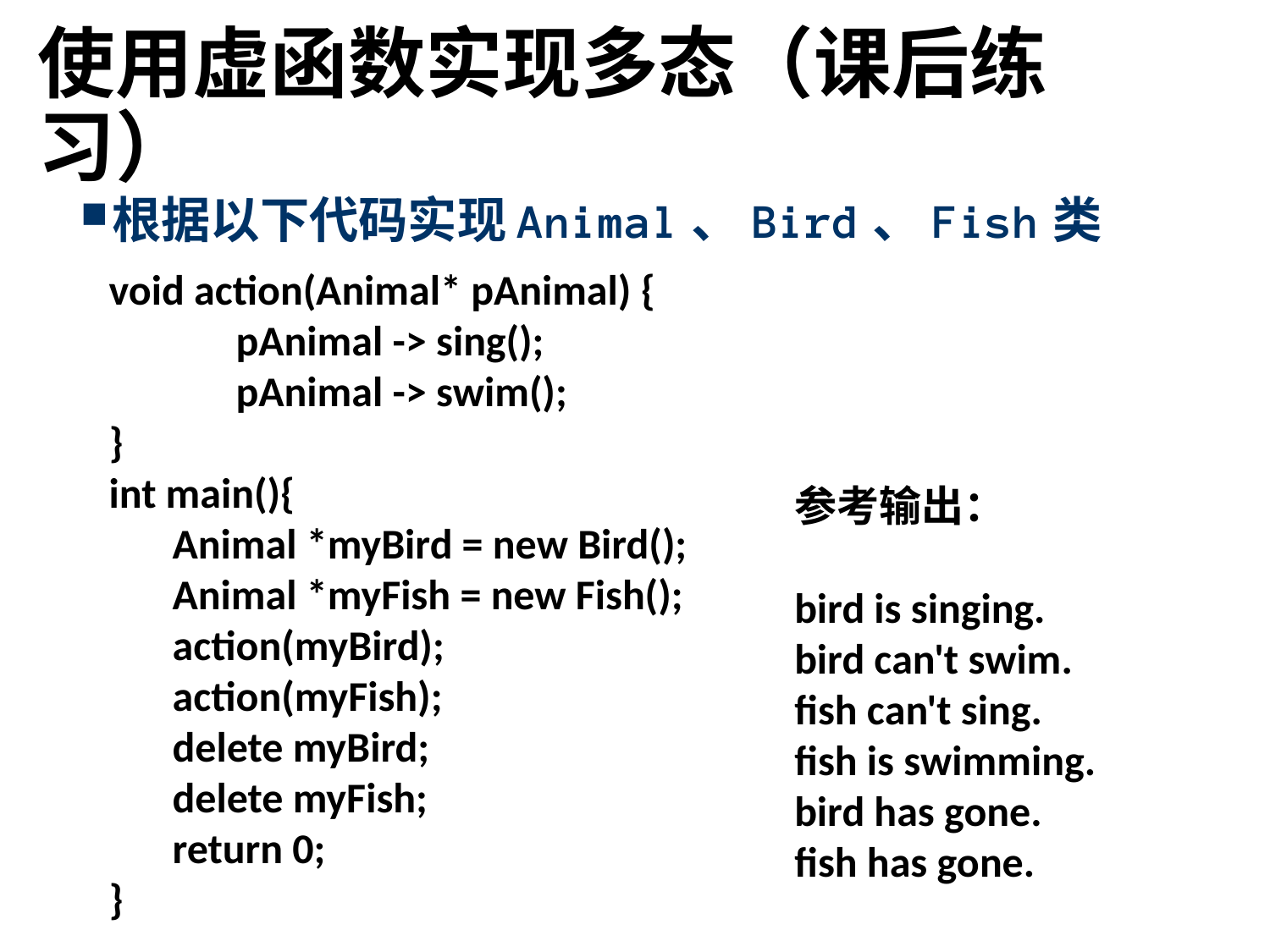

# 使用虚函数实现多态（课后练习）
根据以下代码实现Animal、Bird、Fish类
void action(Animal* pAnimal) {
	pAnimal -> sing();
	pAnimal -> swim();
}
int main(){
Animal *myBird = new Bird();
Animal *myFish = new Fish();
action(myBird);
action(myFish);
delete myBird;
delete myFish;
return 0;
}
参考输出：

bird is singing.
bird can't swim.
fish can't sing.
fish is swimming.
bird has gone.
fish has gone.
53